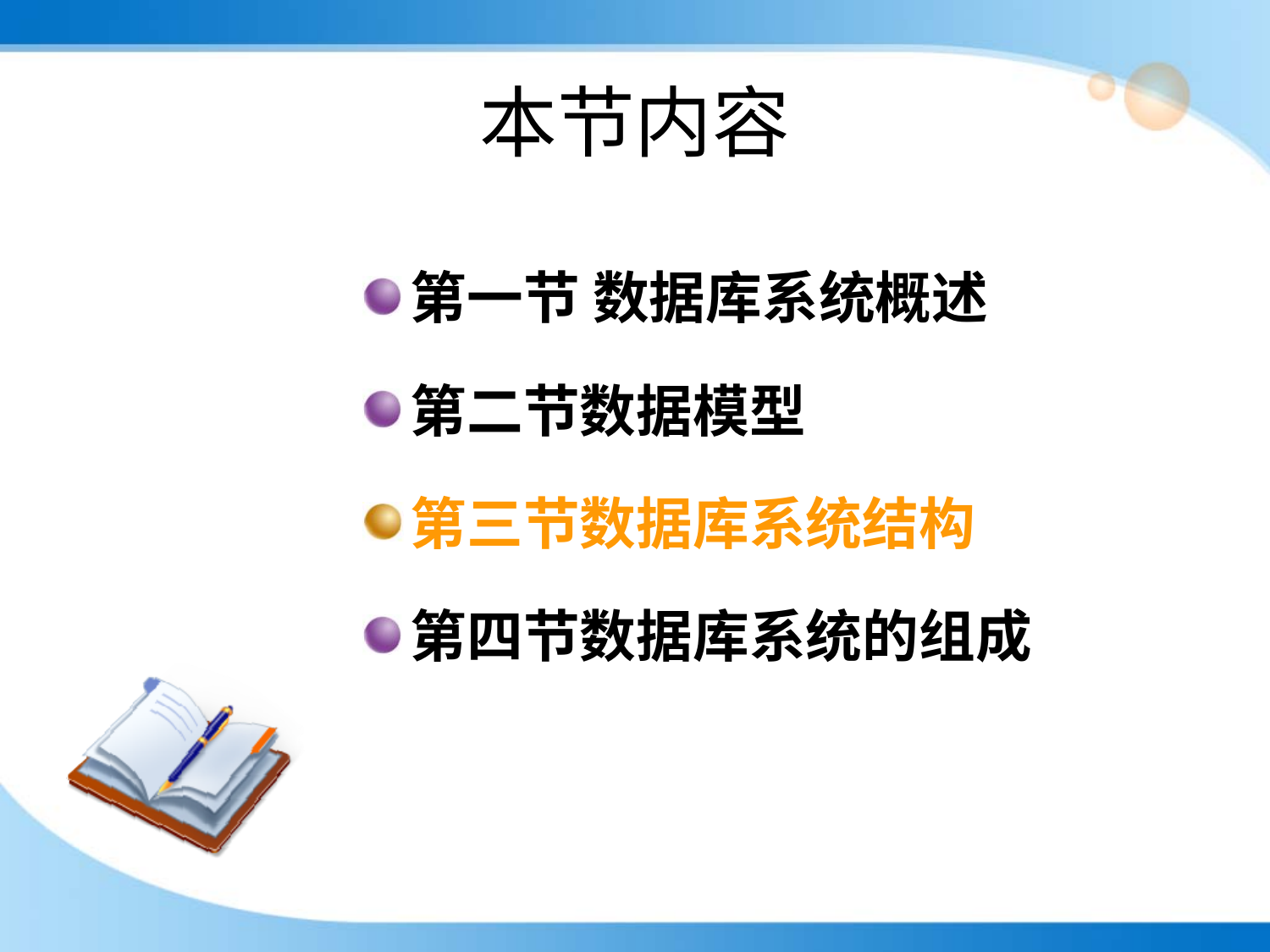

# 本节内容
第一节 数据库系统概述
第二节数据模型
第三节数据库系统结构
第四节数据库系统的组成